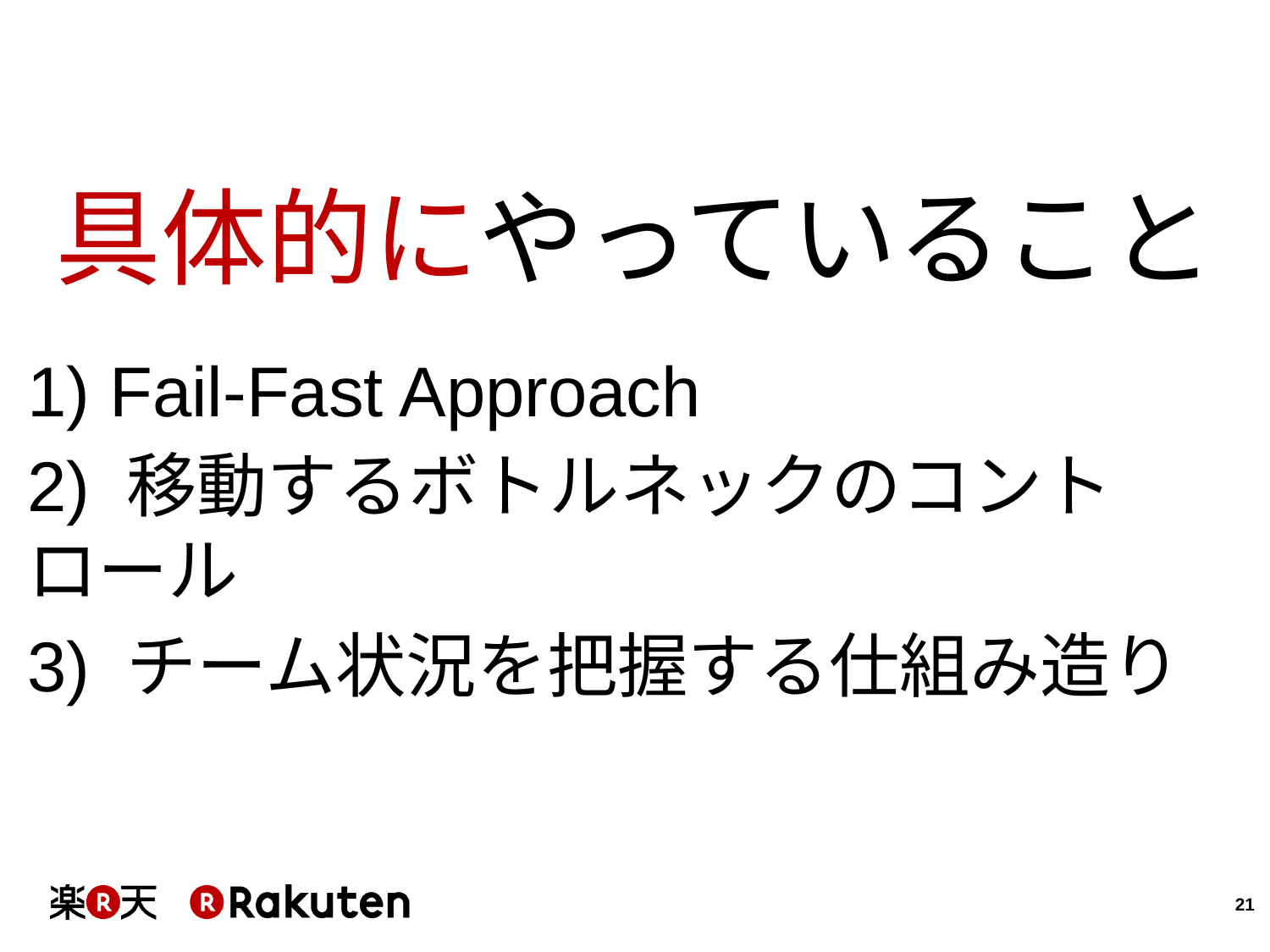

具体的にやっていること
1) Fail-Fast Approach
2) 移動するボトルネックのコントロール
3) チーム状況を把握する仕組み造り